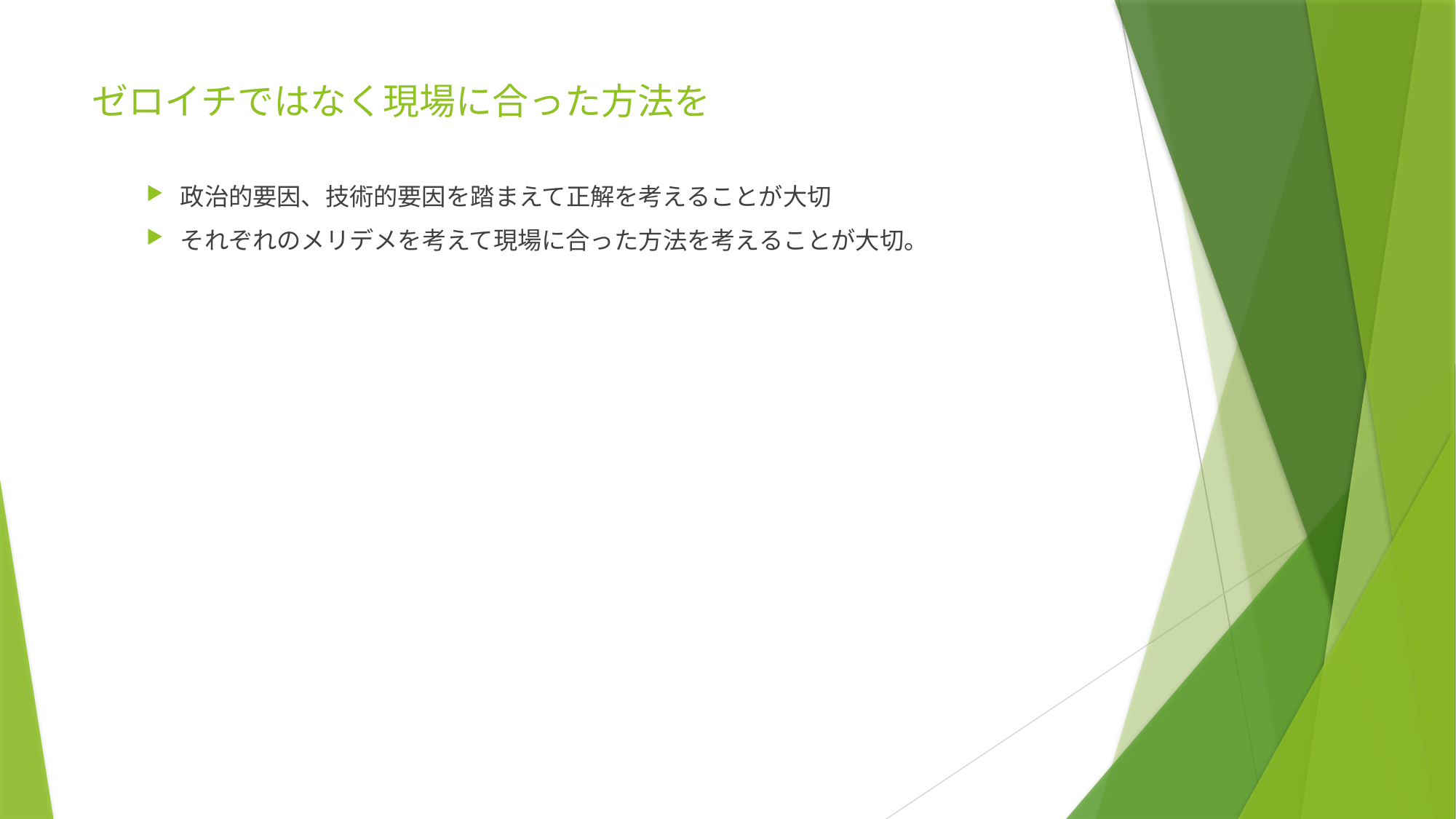

# ゼロイチではなく現場に合った方法を

政治的要因、技術的要因を踏まえて正解を考えることが大切
それぞれのメリデメを考えて現場に合った方法を考えることが大切。